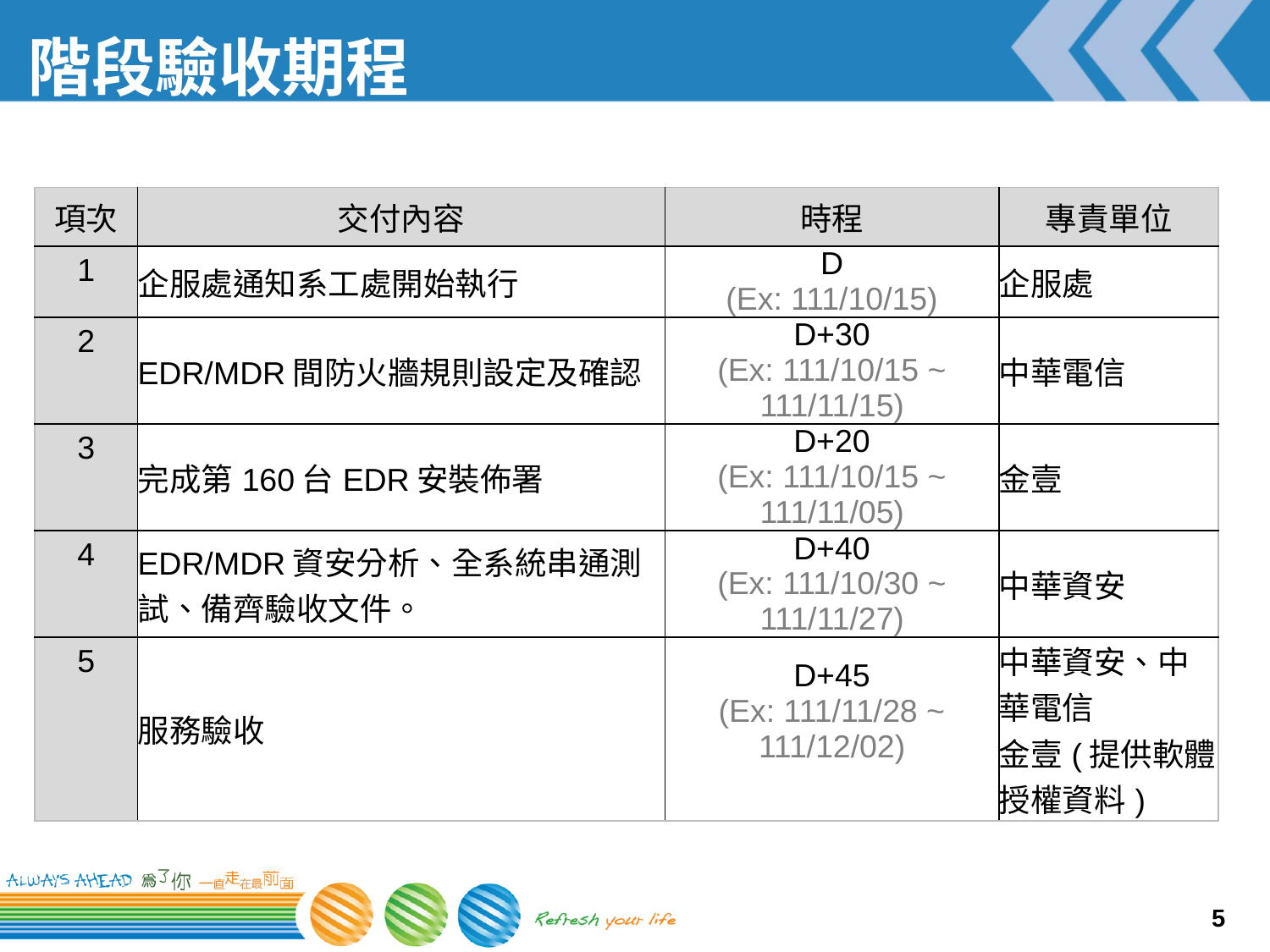

# 階段驗收期程
| 項次 | 交付內容 | 時程 | 專責單位 |
| --- | --- | --- | --- |
| 1 | 企服處通知系工處開始執行 | D (Ex: 111/10/15) | 企服處 |
| 2 | EDR/MDR間防火牆規則設定及確認 | D+30 (Ex: 111/10/15 ~ 111/11/15) | 中華電信 |
| 3 | 完成第160台EDR安裝佈署 | D+20 (Ex: 111/10/15 ~ 111/11/05) | 金壹 |
| 4 | EDR/MDR資安分析、全系統串通測試、備齊驗收文件。 | D+40 (Ex: 111/10/30 ~ 111/11/27) | 中華資安 |
| 5 | 服務驗收 | D+45 (Ex: 111/11/28 ~ 111/12/02) | 中華資安、中華電信 金壹(提供軟體授權資料) |
5